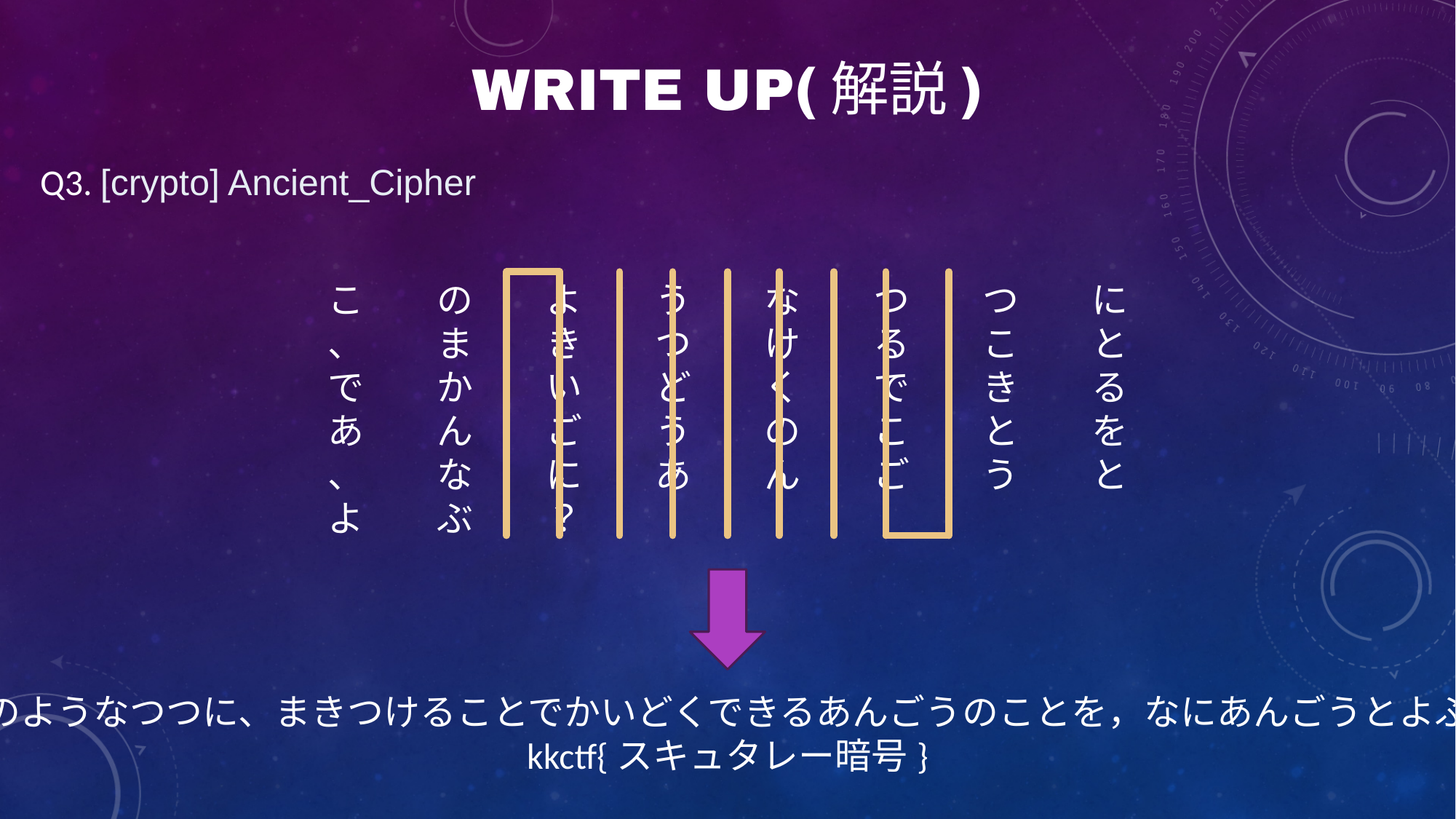

# Write UP(解説)
Q3. [crypto] Ancient_Cipher
こ	の	よ	う	な	つ	つ	に
、	ま	き	つ	け	る	こ	と
で	か	い	ど	く	で	き	る
あ	ん	ご	う	の	こ	と	を
、	な	に	あ	ん	ご	う	と
よ	ぶ	？

このようなつつに、まきつけることでかいどくできるあんごうのことを，なにあんごうとよぶ？
kkctf{スキュタレー暗号}